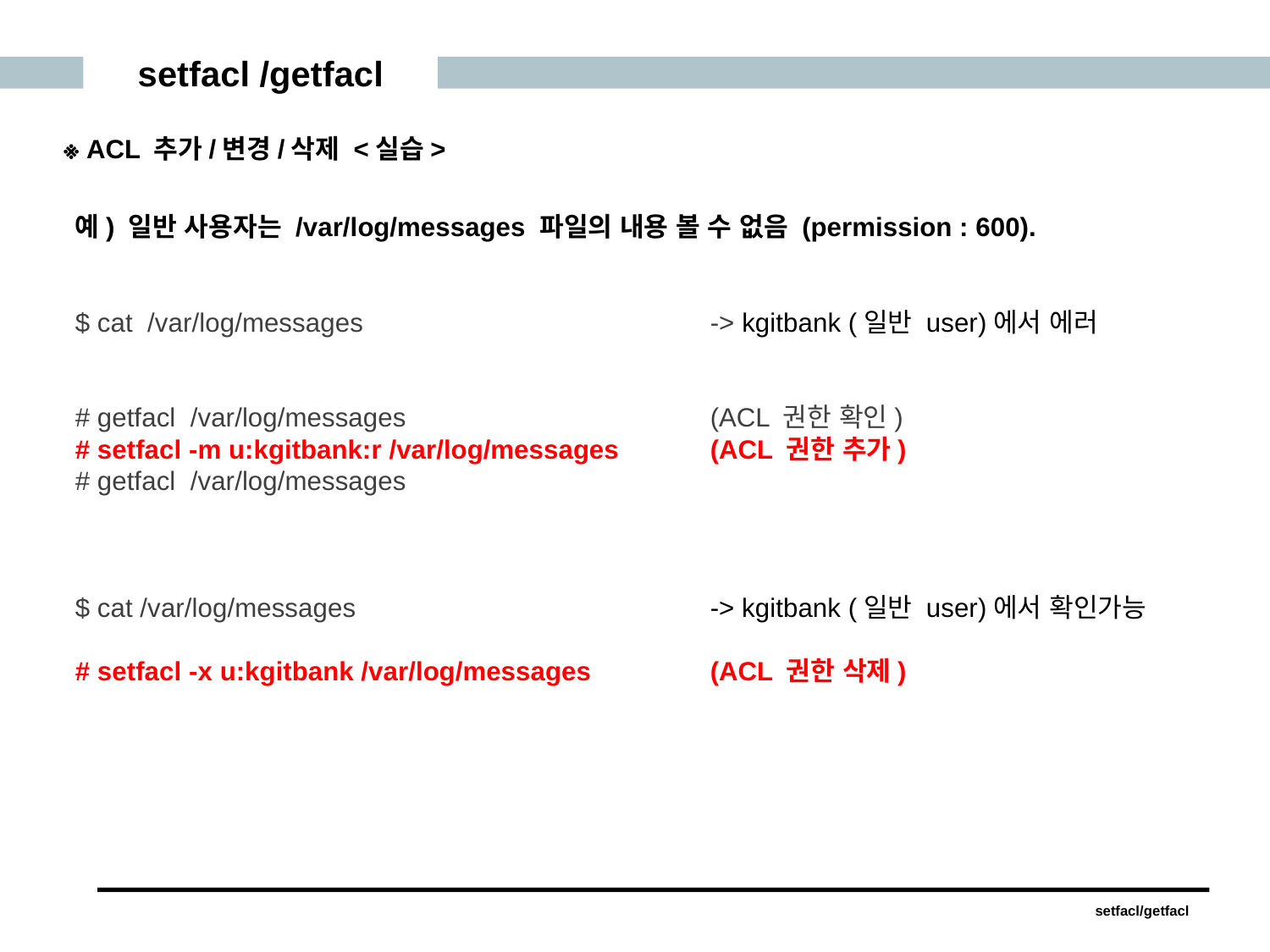

setfacl /getfacl

※ ACL 추가/변경/삭제 <실습>
예) 일반 사용자는 /var/log/messages 파일의 내용 볼 수 없음 (permission : 600).

$ cat  /var/log/messages			-> kgitbank (일반 user)에서 에러

# getfacl  /var/log/messages			(ACL 권한 확인)
# setfacl -m u:kgitbank:r /var/log/messages	(ACL 권한 추가)
# getfacl  /var/log/messages

$ cat /var/log/messages			-> kgitbank (일반 user)에서 확인가능

# setfacl -x u:kgitbank /var/log/messages	(ACL 권한 삭제)

setfacl/getfacl